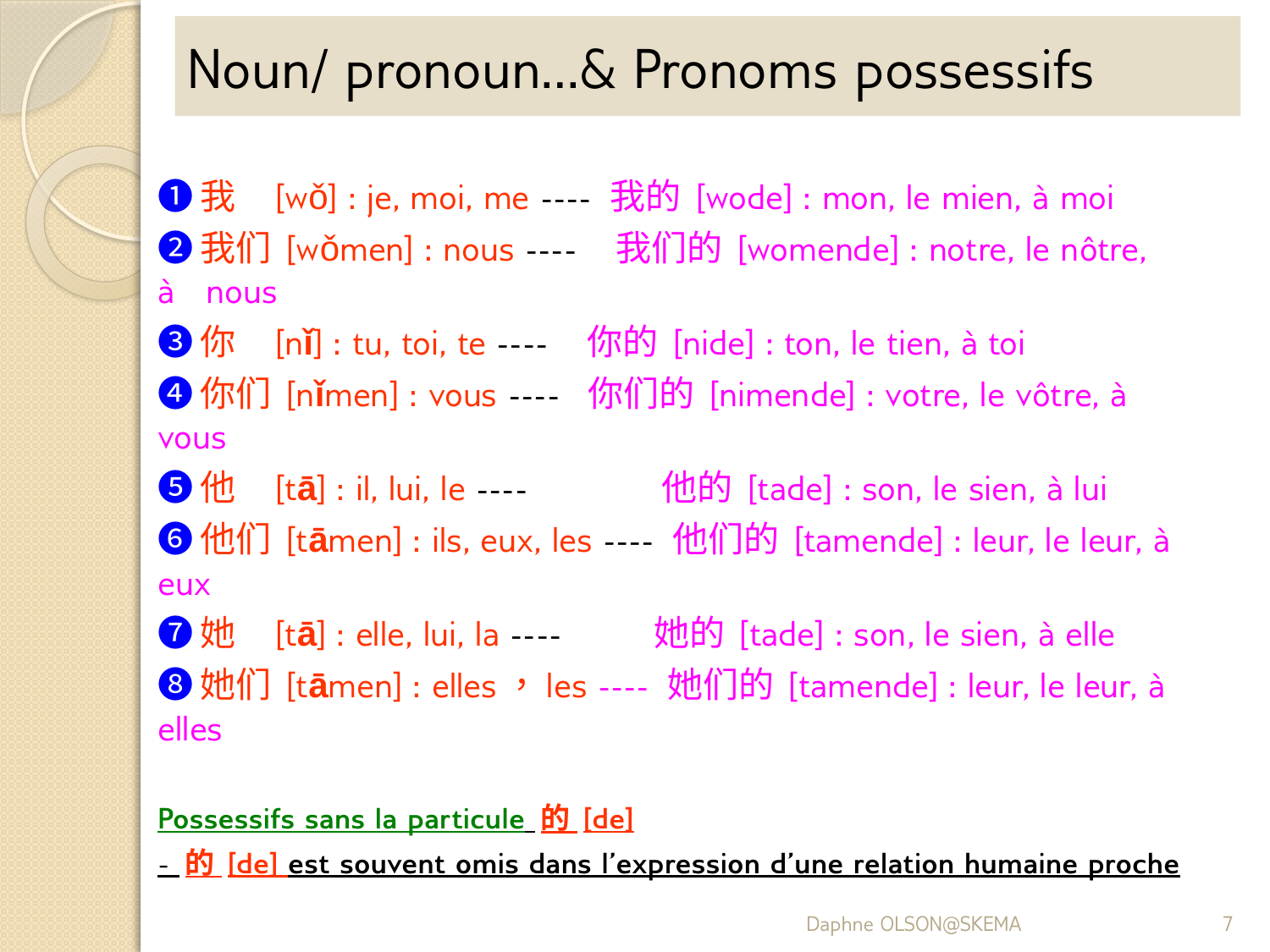

# Noun/ pronoun…& Pronoms possessifs

❶我    [wǒ] : je, moi, me ---- 我的 [wode] : mon, le mien, à moi
❷我们 [wǒmen] : nous ----   我们的 [womende] : notre, le nôtre,   					à   nous
❸你    [nǐ] : tu, toi, te ----   你的 [nide] : ton, le tien, à toi
❹你们 [nǐmen] : vous ----  你们的 [nimende] : votre, le vôtre, à 						vous
❺他    [tā] : il, lui, le ----            他的 [tade] : son, le sien, à lui
❻他们 [tāmen] : ils, eux, les ---- 他们的 [tamende] : leur, le leur, à 							eux
❼她    [tā] : elle, lui, la ----        她的 [tade] : son, le sien, à elle
❽她们 [tāmen] : elles，les ---- 她们的 [tamende] : leur, le leur, à 							elles
Possessifs sans la particule 的 [de]
- 的 [de] est souvent omis dans l’expression d’une relation humaine proche
Daphne OLSON@SKEMA
7